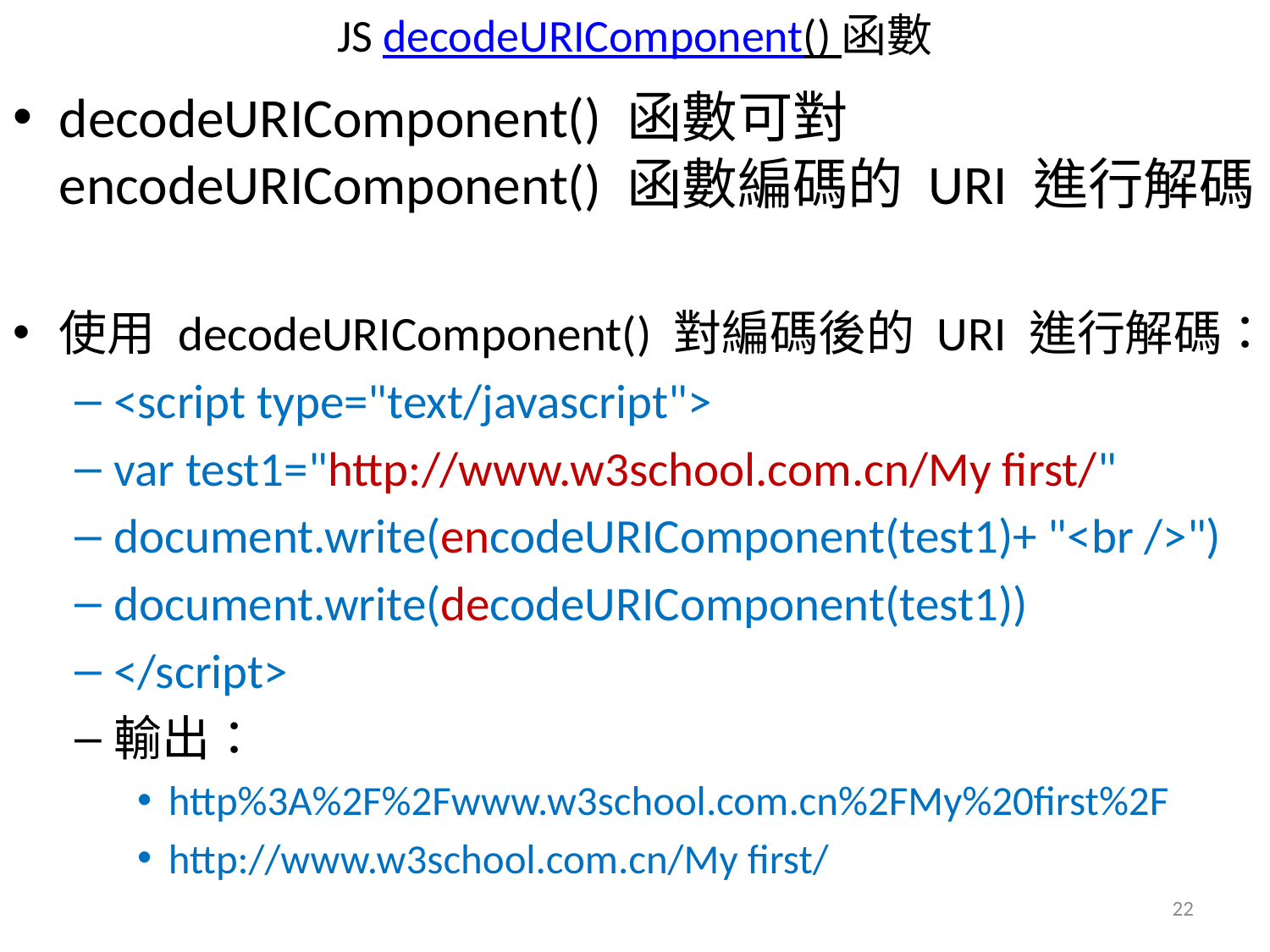

# JS decodeURIComponent() 函數
decodeURIComponent() 函數可對 encodeURIComponent() 函數編碼的 URI 進行解碼。

使用 decodeURIComponent() 對編碼後的 URI 進行解碼：
<script type="text/javascript">
var test1="http://www.w3school.com.cn/My first/"
document.write(encodeURIComponent(test1)+ "<br />")
document.write(decodeURIComponent(test1))
</script>
輸出：
http%3A%2F%2Fwww.w3school.com.cn%2FMy%20first%2F
http://www.w3school.com.cn/My first/
22